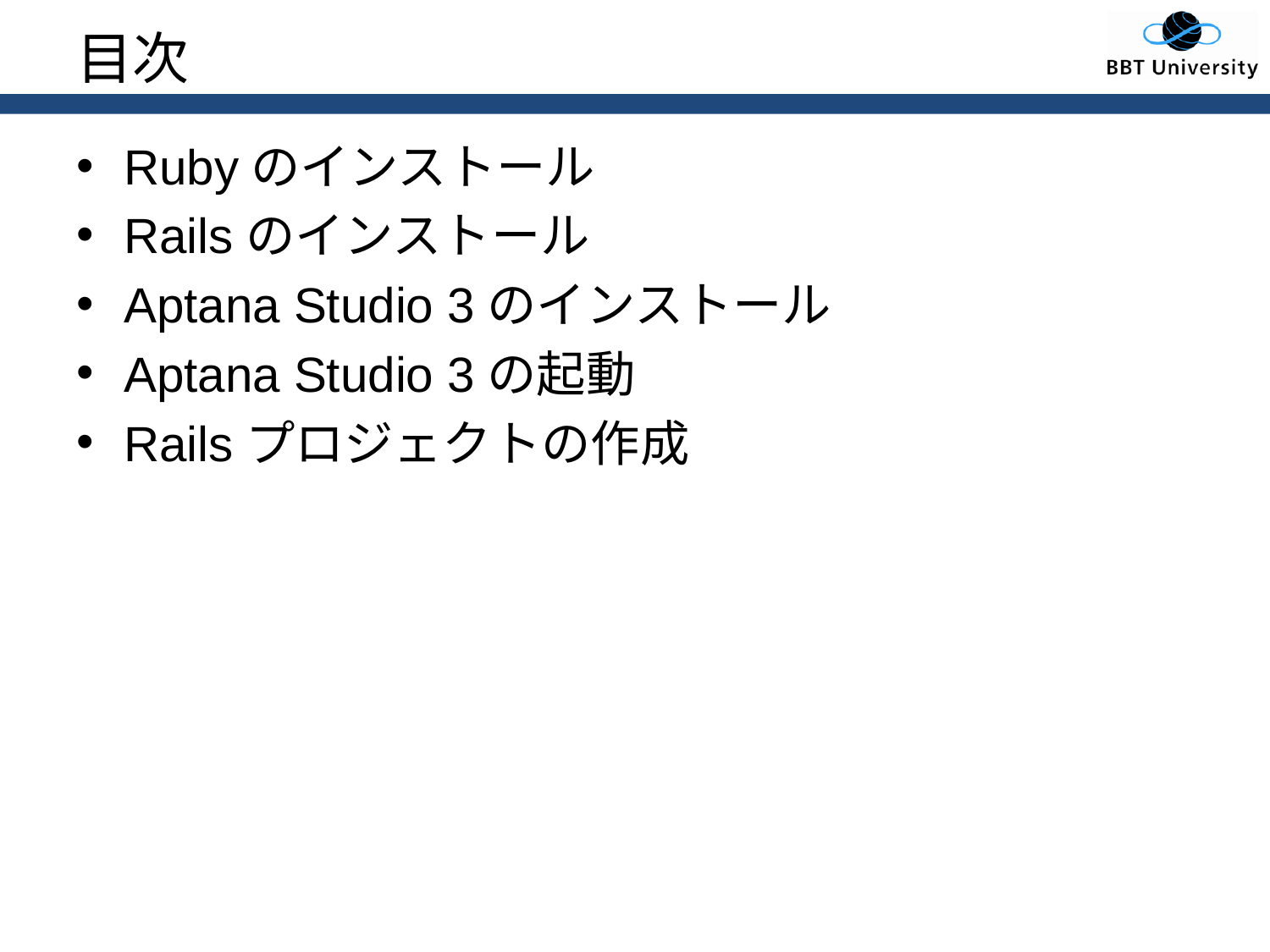

# 目次
Rubyのインストール
Railsのインストール
Aptana Studio 3のインストール
Aptana Studio 3の起動
Railsプロジェクトの作成